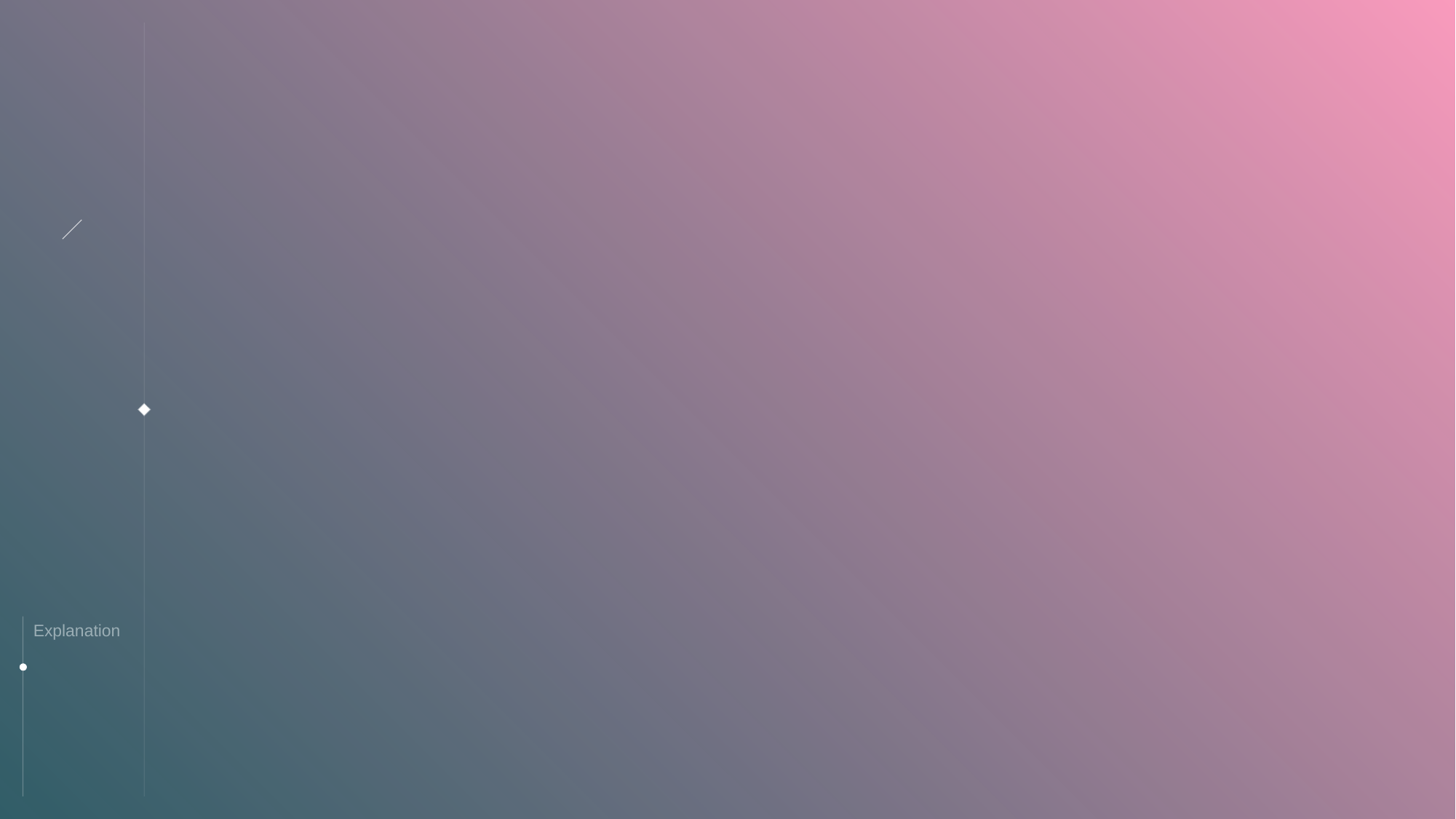

# 1. 개요
 - 빌딩과 같은 건물에서 화재가 발생할 때, 스프링쿨러가 작동되고 누군가 119에 신고하여 소방관이 출동하게 되는데 대부분 이미 화재가 많이 번지고 난 뒤이다.

 - 화재를 조금이라도 빨리 감지하기 위해 층마다 경로가 지정되어있는 가스 누출 감지 센서를 장착한 드론을 놓아 두게한다.
Explanation
Concept
Function
Practicality
Problem

4